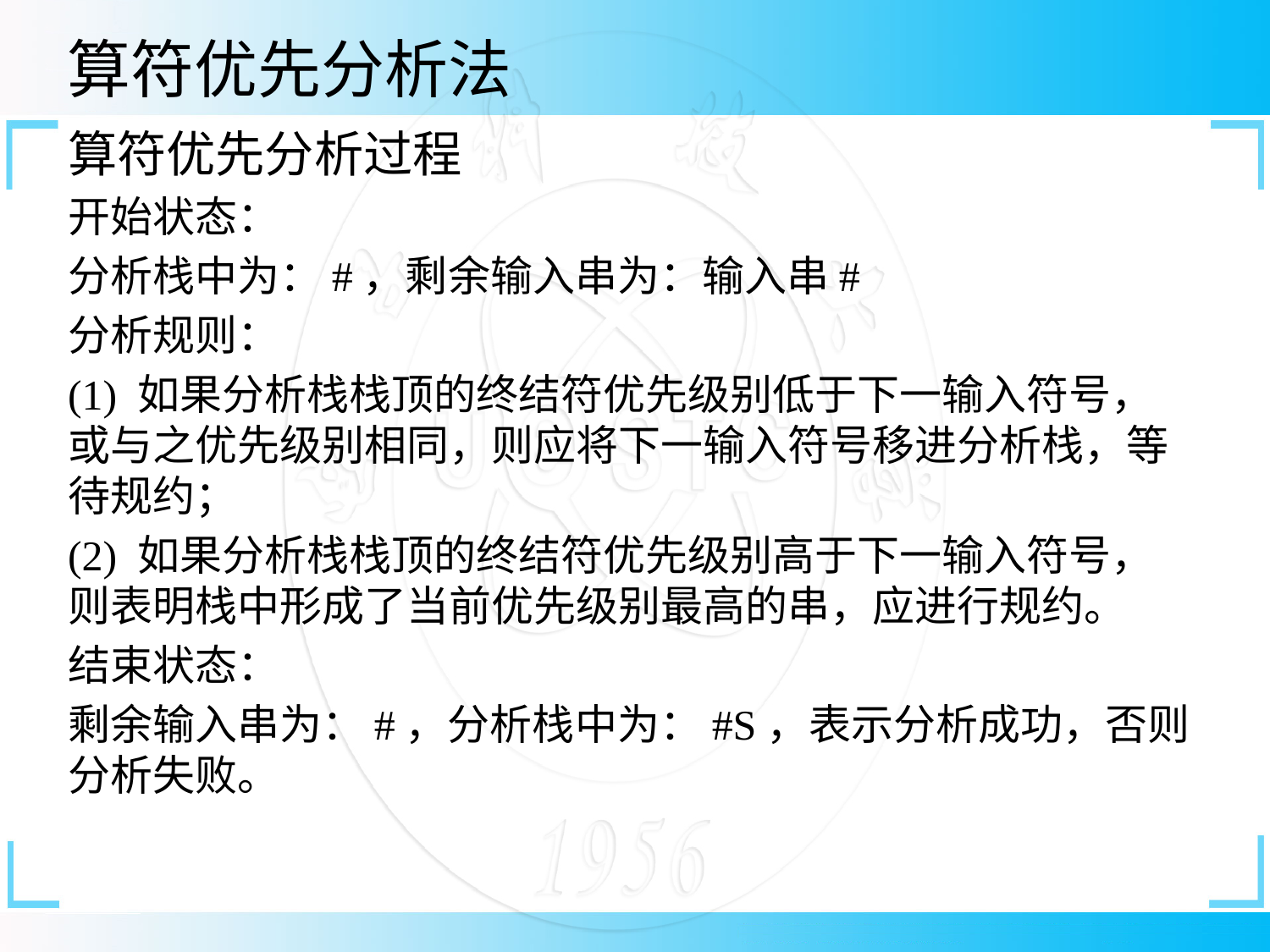

算符优先分析法
算符优先分析过程
开始状态：
分析栈中为：#，剩余输入串为：输入串#
分析规则：
(1) 如果分析栈栈顶的终结符优先级别低于下一输入符号，或与之优先级别相同，则应将下一输入符号移进分析栈，等待规约；
(2) 如果分析栈栈顶的终结符优先级别高于下一输入符号，则表明栈中形成了当前优先级别最高的串，应进行规约。
结束状态：
剩余输入串为：#，分析栈中为：#S，表示分析成功，否则分析失败。